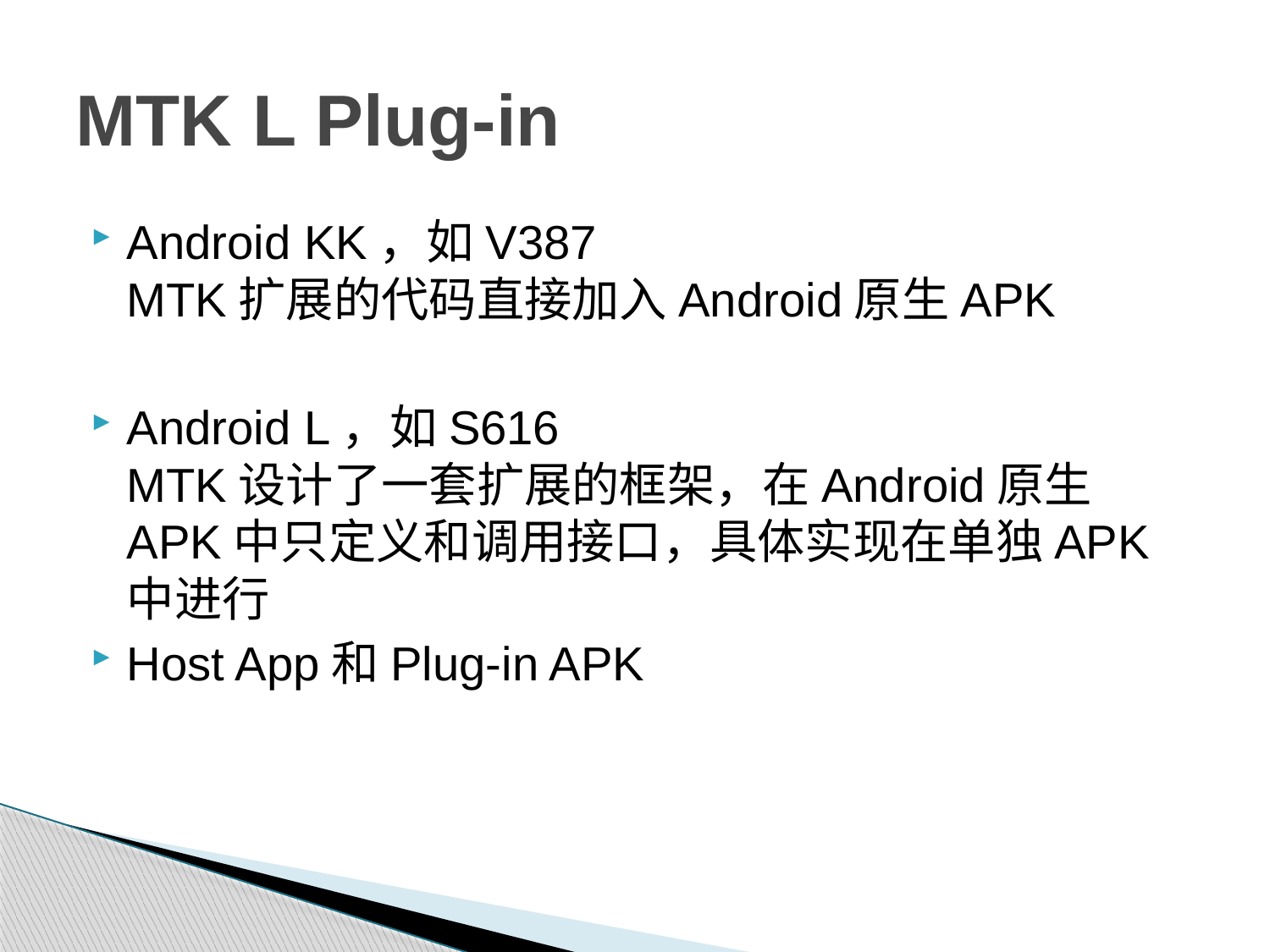

# MTK L Plug-in
Android KK，如V387
MTK扩展的代码直接加入Android原生APK

Android L，如S616
MTK设计了一套扩展的框架，在Android原生APK中只定义和调用接口，具体实现在单独APK中进行
Host App和Plug-in APK